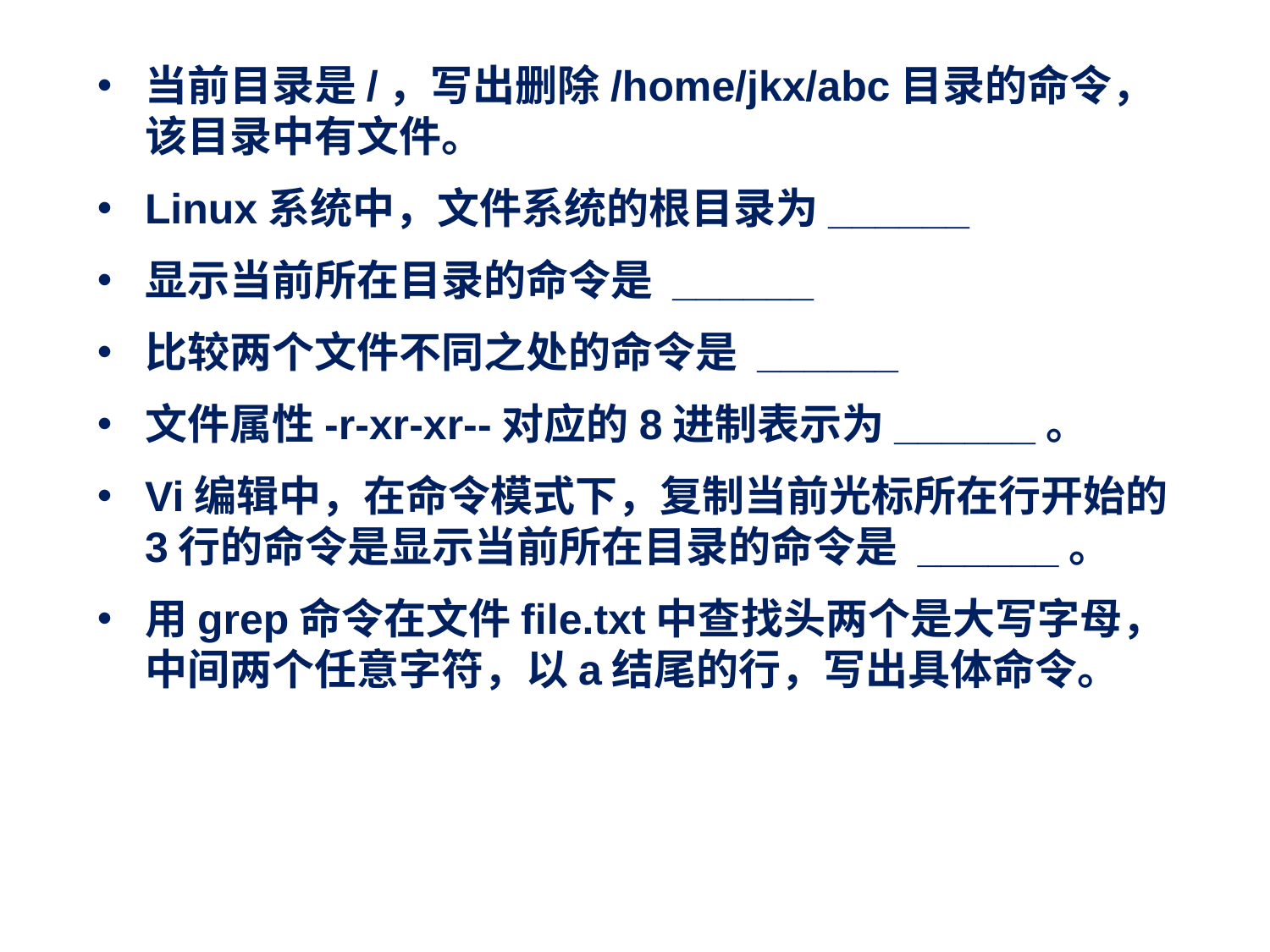

当前目录是/，写出删除/home/jkx/abc目录的命令，该目录中有文件。
Linux系统中，文件系统的根目录为______
显示当前所在目录的命令是 ______
比较两个文件不同之处的命令是 ______
文件属性-r-xr-xr--对应的8进制表示为______。
Vi编辑中，在命令模式下，复制当前光标所在行开始的3行的命令是显示当前所在目录的命令是 ______。
用grep命令在文件file.txt中查找头两个是大写字母，中间两个任意字符，以a结尾的行，写出具体命令。